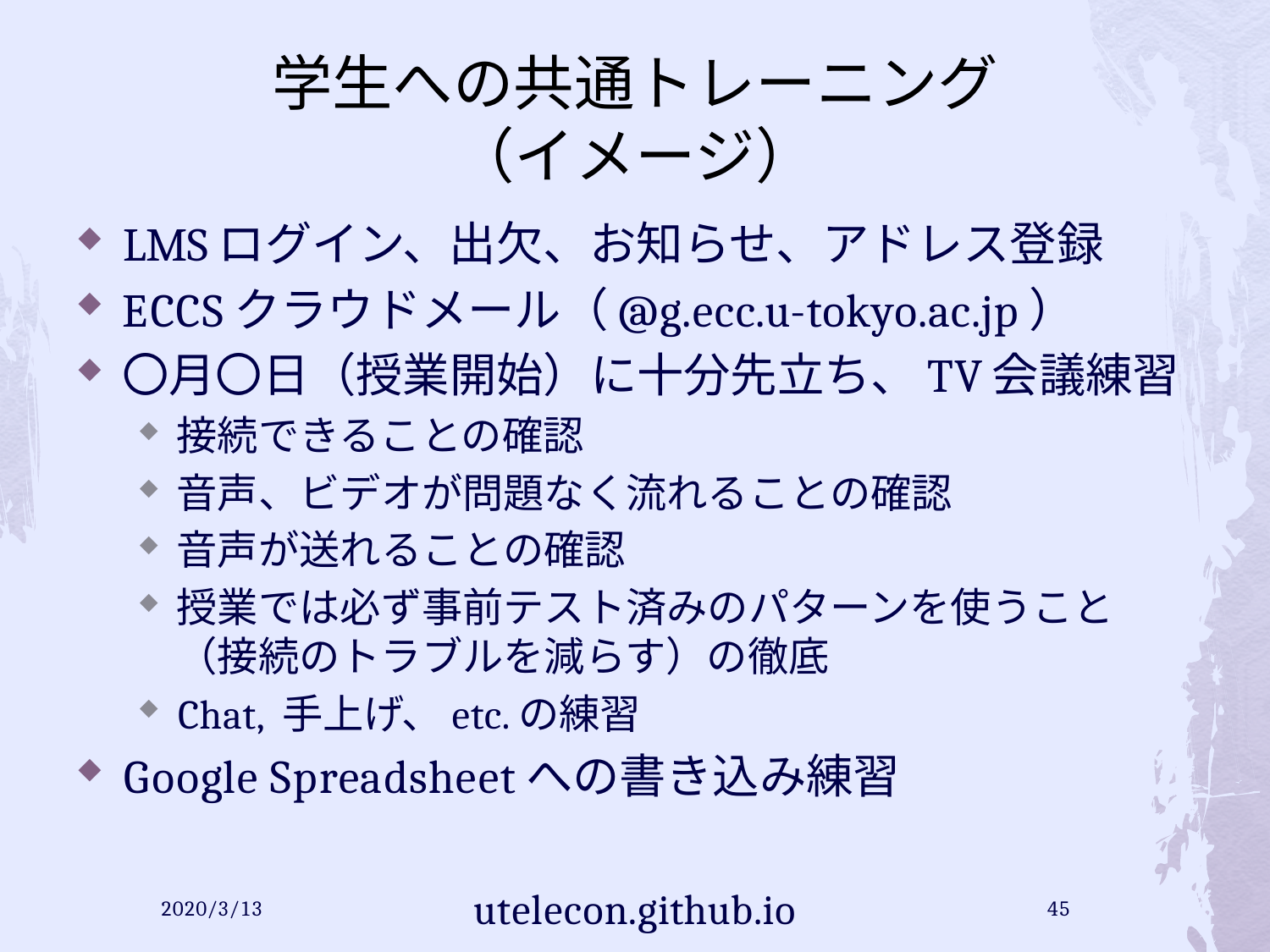

# 学生への共通トレーニング （イメージ）
LMSログイン、出欠、お知らせ、アドレス登録
ECCSクラウドメール（@g.ecc.u-tokyo.ac.jp）
〇月〇日（授業開始）に十分先立ち、TV会議練習
接続できることの確認
音声、ビデオが問題なく流れることの確認
音声が送れることの確認
授業では必ず事前テスト済みのパターンを使うこと（接続のトラブルを減らす）の徹底
Chat, 手上げ、etc.の練習
Google Spreadsheetへの書き込み練習
2020/3/13
utelecon.github.io
45